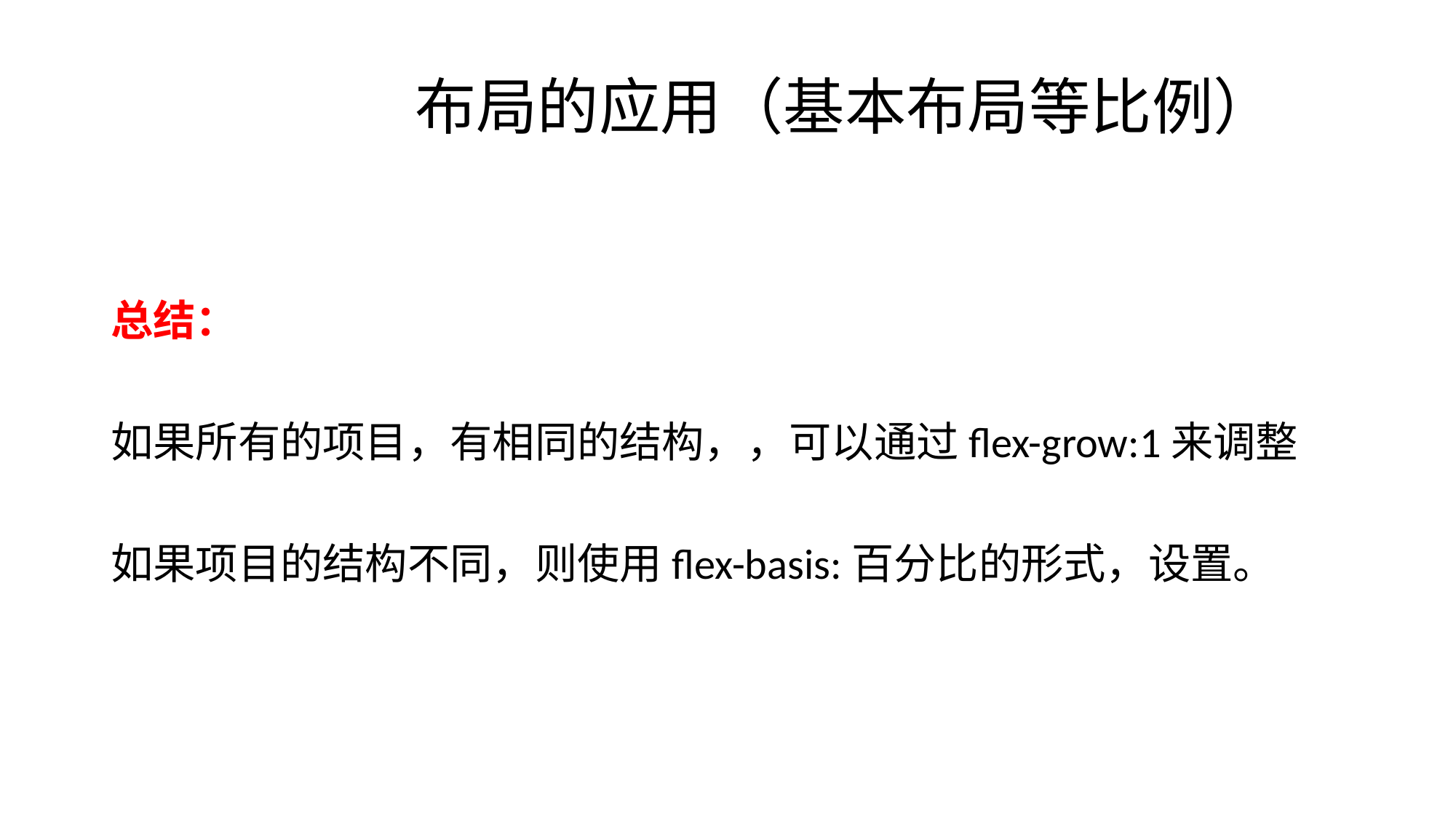

# 布局的应用（基本布局等比例）

总结：

如果所有的项目，有相同的结构，，可以通过flex-grow:1来调整

如果项目的结构不同，则使用flex-basis:百分比的形式，设置。